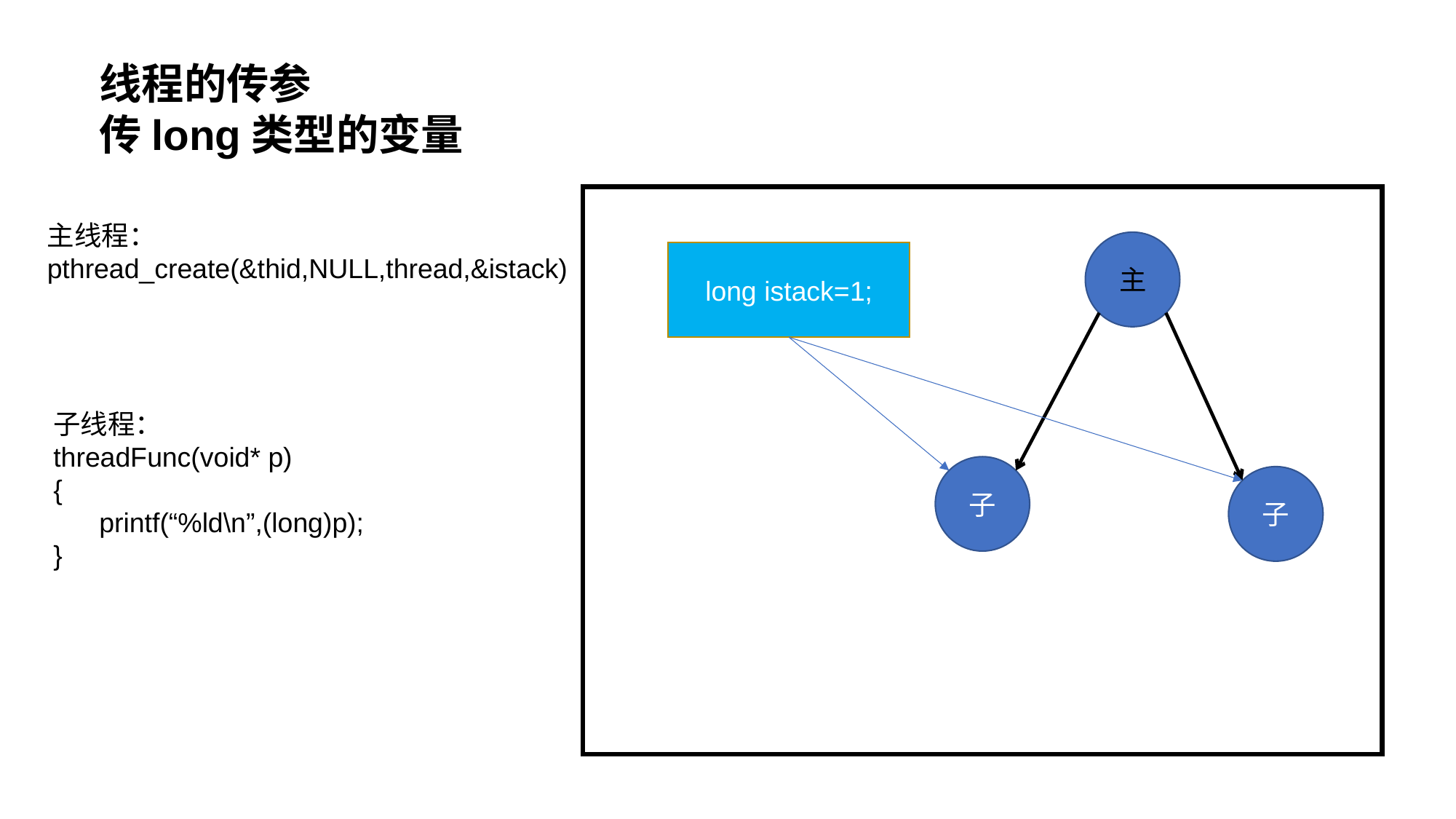

线程的传参
传long类型的变量

主线程：
pthread_create(&thid,NULL,thread,&istack)

long istack=1;
主
子线程：
threadFunc(void* p)
{
      printf(“%ld\n”,(long)p);
}
子
子